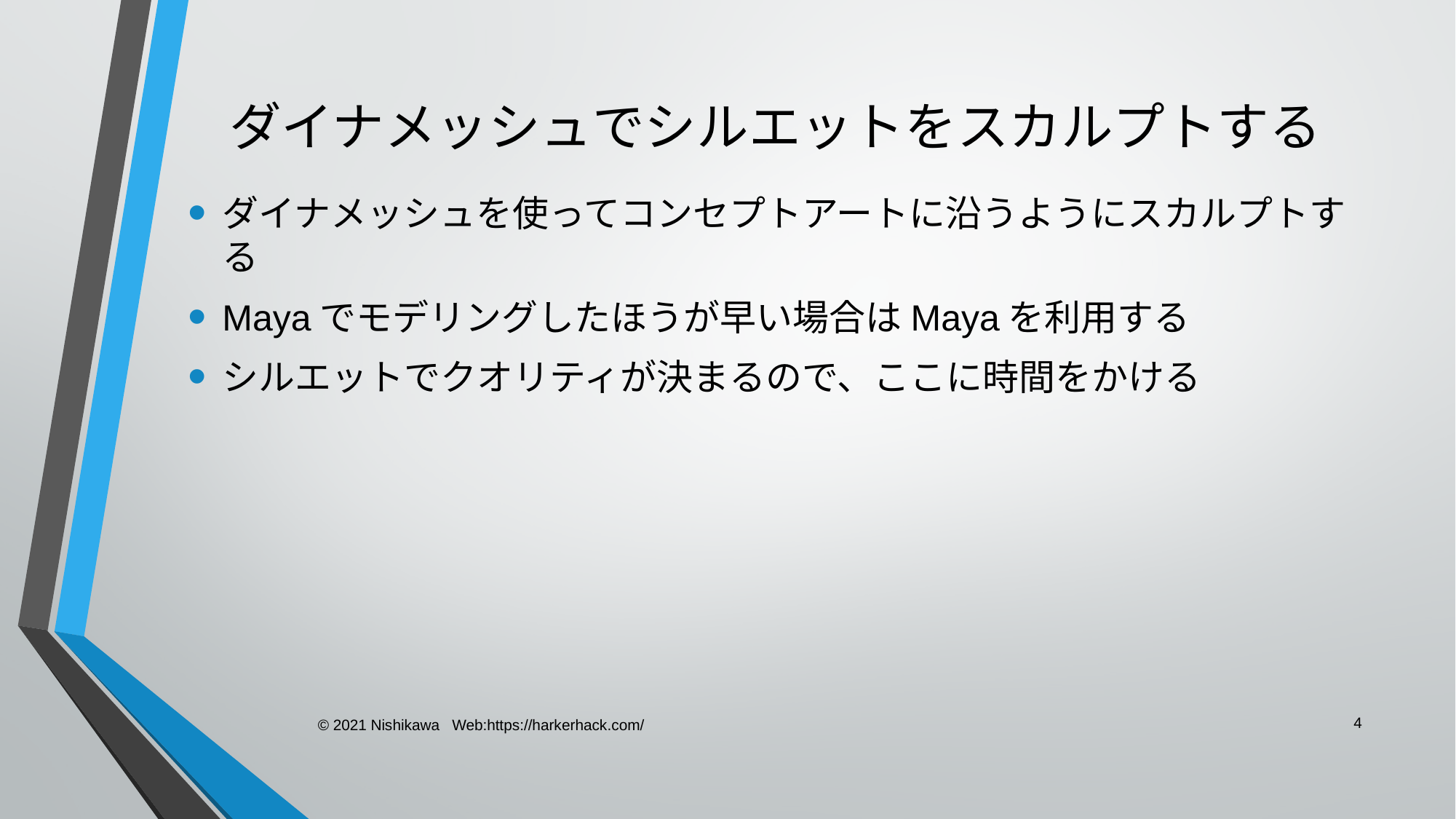

# ダイナメッシュでシルエットをスカルプトする
ダイナメッシュを使ってコンセプトアートに沿うようにスカルプトする
Mayaでモデリングしたほうが早い場合はMayaを利用する
シルエットでクオリティが決まるので、ここに時間をかける
4
© 2021 Nishikawa   Web:https://harkerhack.com/